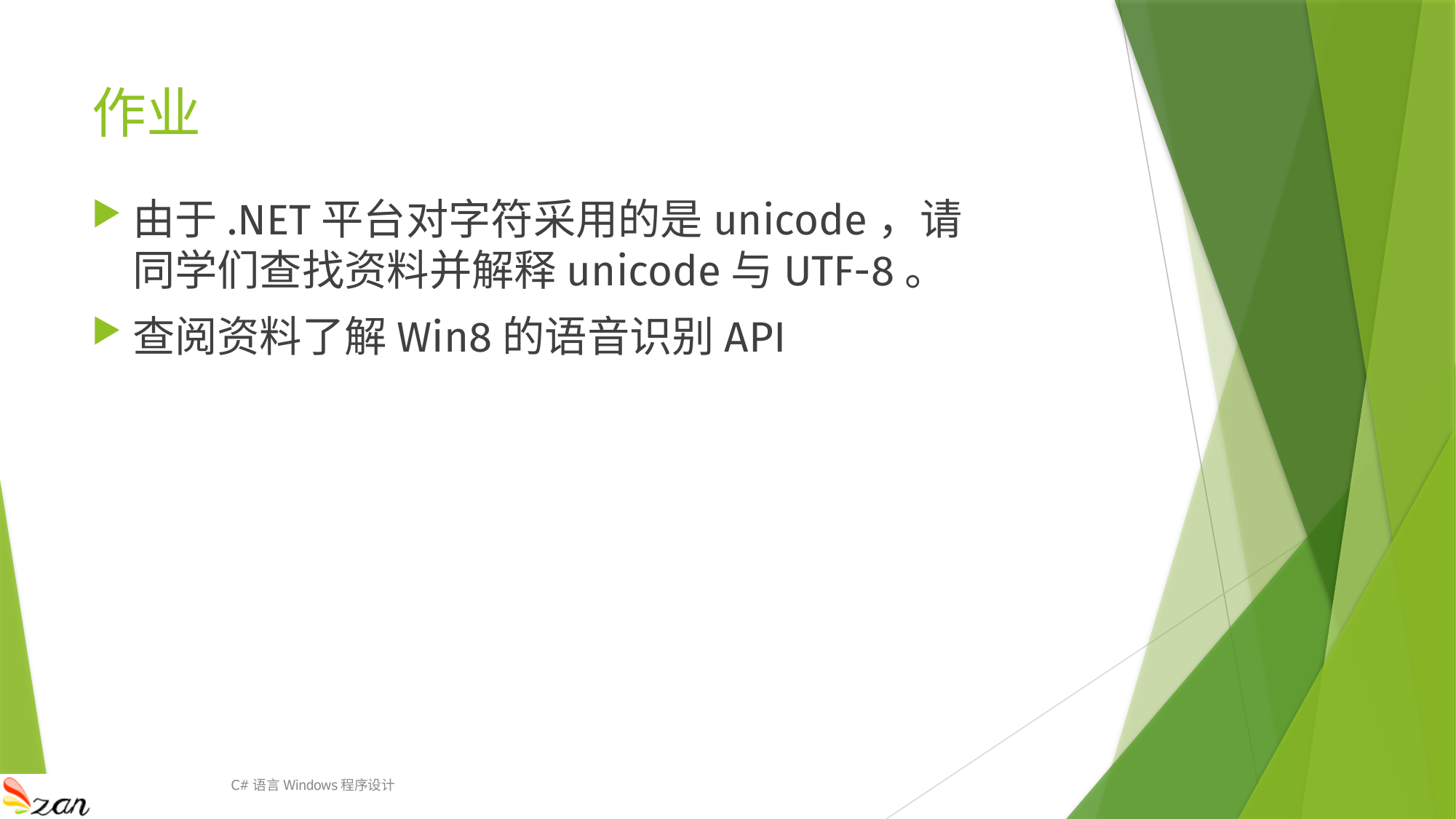

# 作业
由于.NET平台对字符采用的是unicode，请同学们查找资料并解释unicode与UTF-8。
查阅资料了解Win8的语音识别API
C#语言Windows程序设计